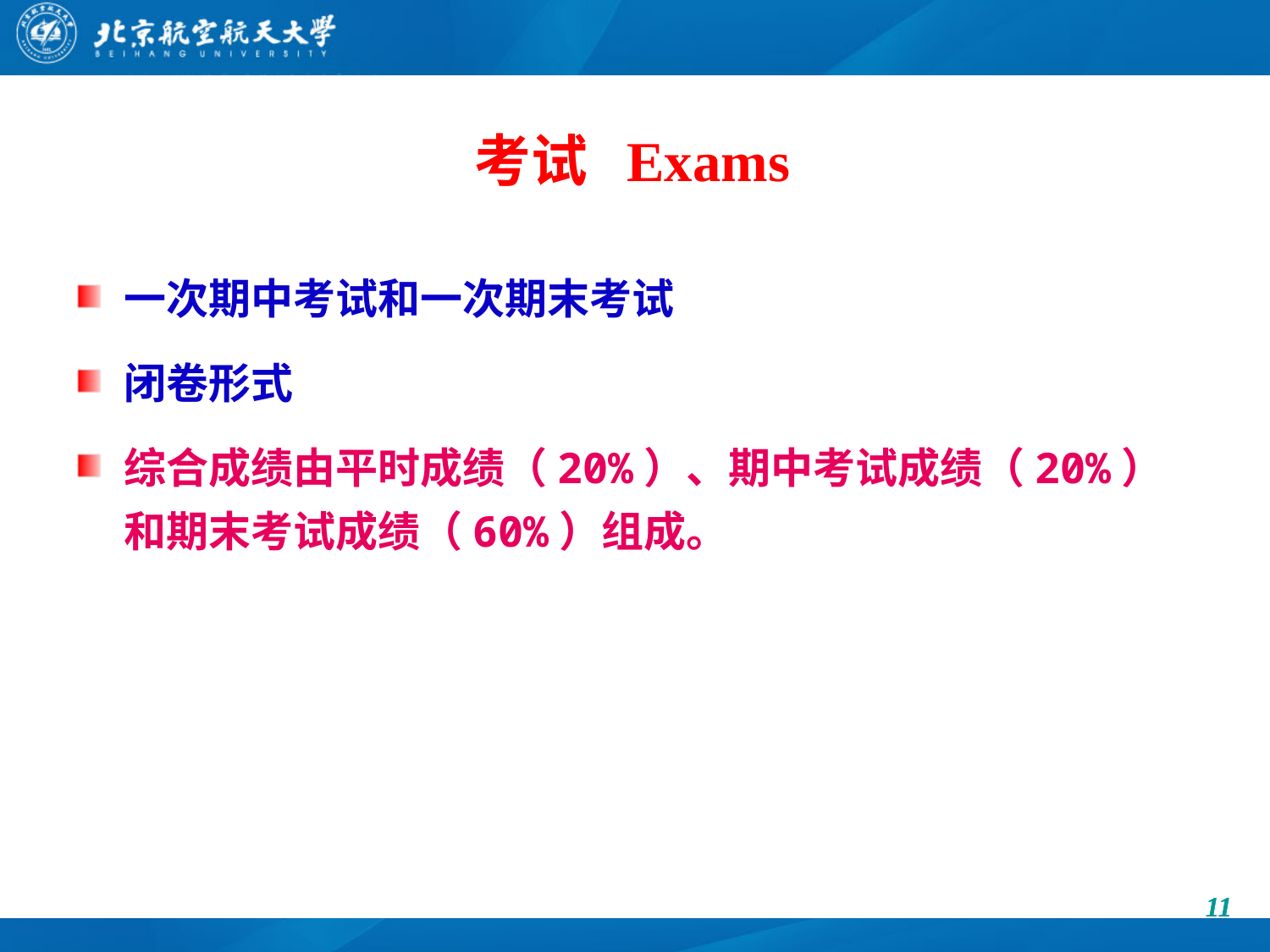

# 考试  Exams

一次期中考试和一次期末考试
闭卷形式
综合成绩由平时成绩（20%）、期中考试成绩（20%）和期末考试成绩（60%）组成。

11
11